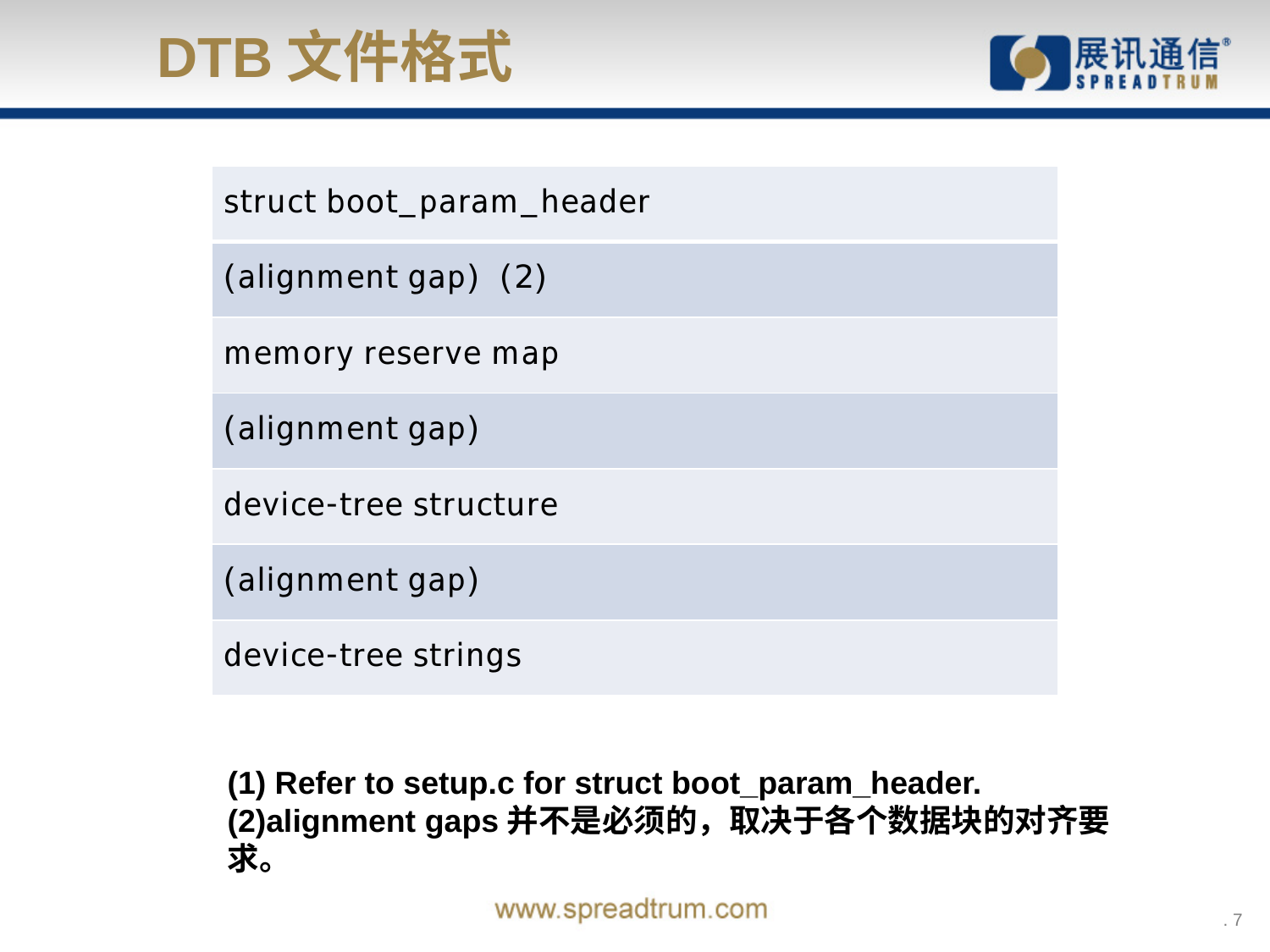

DTB文件格式
| struct boot\_param\_header |
| --- |
| (alignment gap) (2) |
| memory reserve map |
| (alignment gap) |
| device-tree structure |
| (alignment gap) |
| device-tree strings |
(1) Refer to setup.c for struct boot_param_header.
(2)alignment gaps并不是必须的，取决于各个数据块的对齐要求。
  . 7